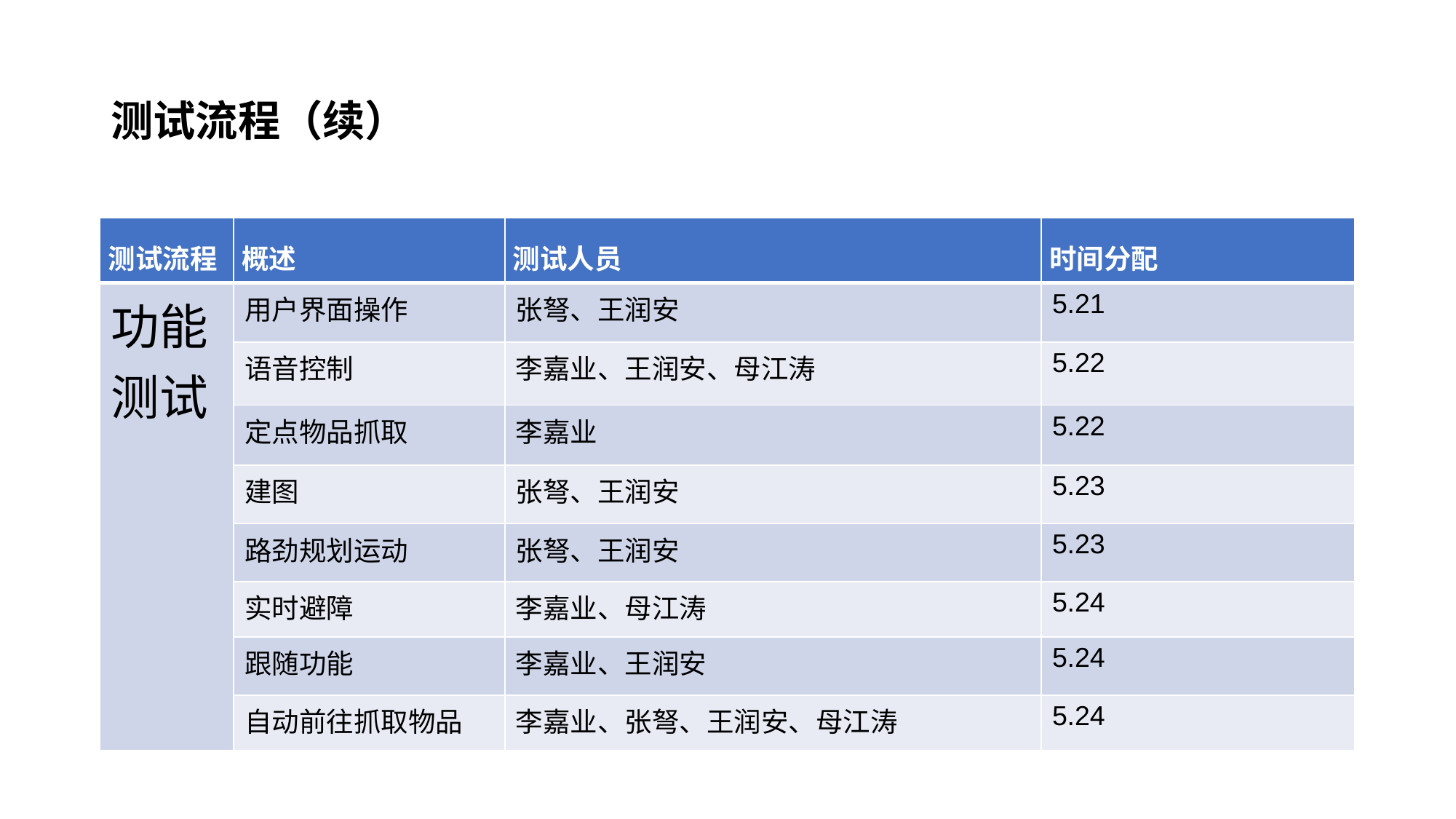

# 测试流程（续）
| 测试流程 | 概述 | 测试人员 | 时间分配 |
| --- | --- | --- | --- |
| 功能测试 | 用户界面操作 | 张弩、王润安 | 5.21 |
|  | 语音控制 | 李嘉业、王润安、母江涛 | 5.22 |
|  | 定点物品抓取 | 李嘉业 | 5.22 |
|  | 建图 | 张弩、王润安 | 5.23 |
|  | 路劲规划运动 | 张弩、王润安 | 5.23 |
|  | 实时避障 | 李嘉业、母江涛 | 5.24 |
|  | 跟随功能 | 李嘉业、王润安 | 5.24 |
|  | 自动前往抓取物品 | 李嘉业、张弩、王润安、母江涛 | 5.24 |